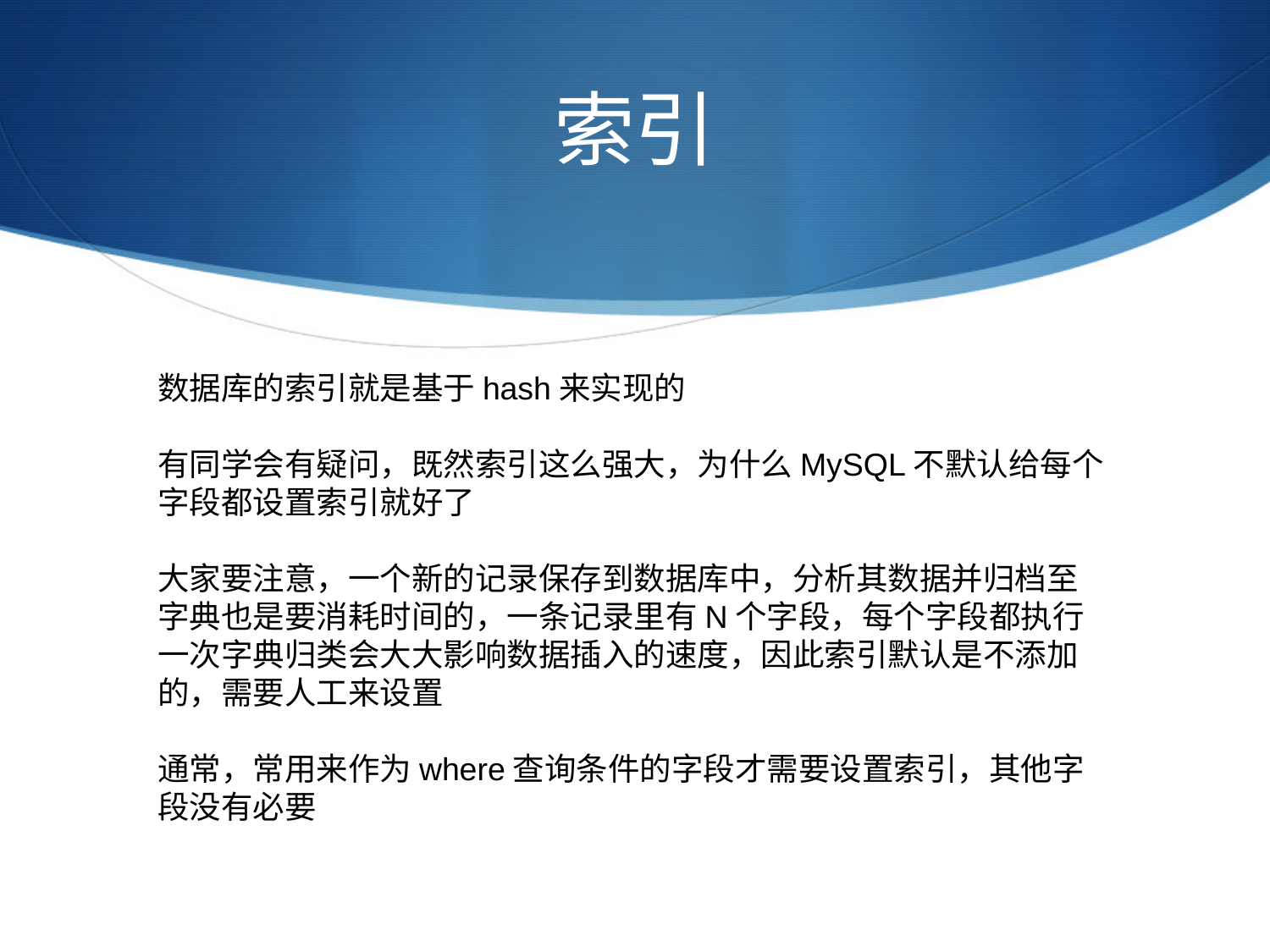

# 索引
数据库的索引就是基于hash来实现的

有同学会有疑问，既然索引这么强大，为什么MySQL不默认给每个字段都设置索引就好了

大家要注意，一个新的记录保存到数据库中，分析其数据并归档至字典也是要消耗时间的，一条记录里有N个字段，每个字段都执行一次字典归类会大大影响数据插入的速度，因此索引默认是不添加的，需要人工来设置

通常，常用来作为where查询条件的字段才需要设置索引，其他字段没有必要